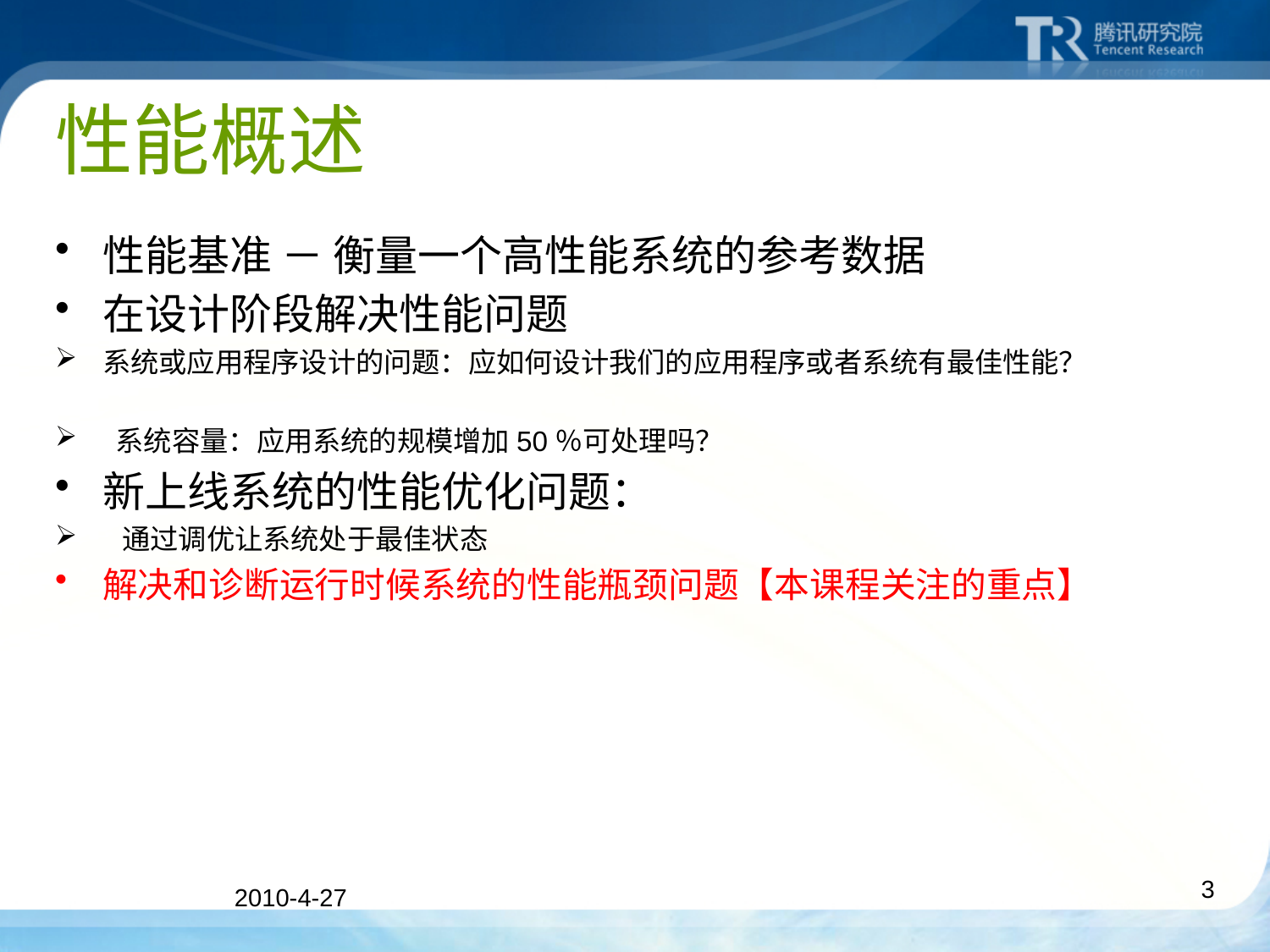

# 性能概述
性能基准 － 衡量一个高性能系统的参考数据
在设计阶段解决性能问题
系统或应用程序设计的问题：应如何设计我们的应用程序或者系统有最佳性能？

 系统容量：应用系统的规模增加50％可处理吗？
新上线系统的性能优化问题：
  通过调优让系统处于最佳状态
解决和诊断运行时候系统的性能瓶颈问题【本课程关注的重点】
2010-4-27
3